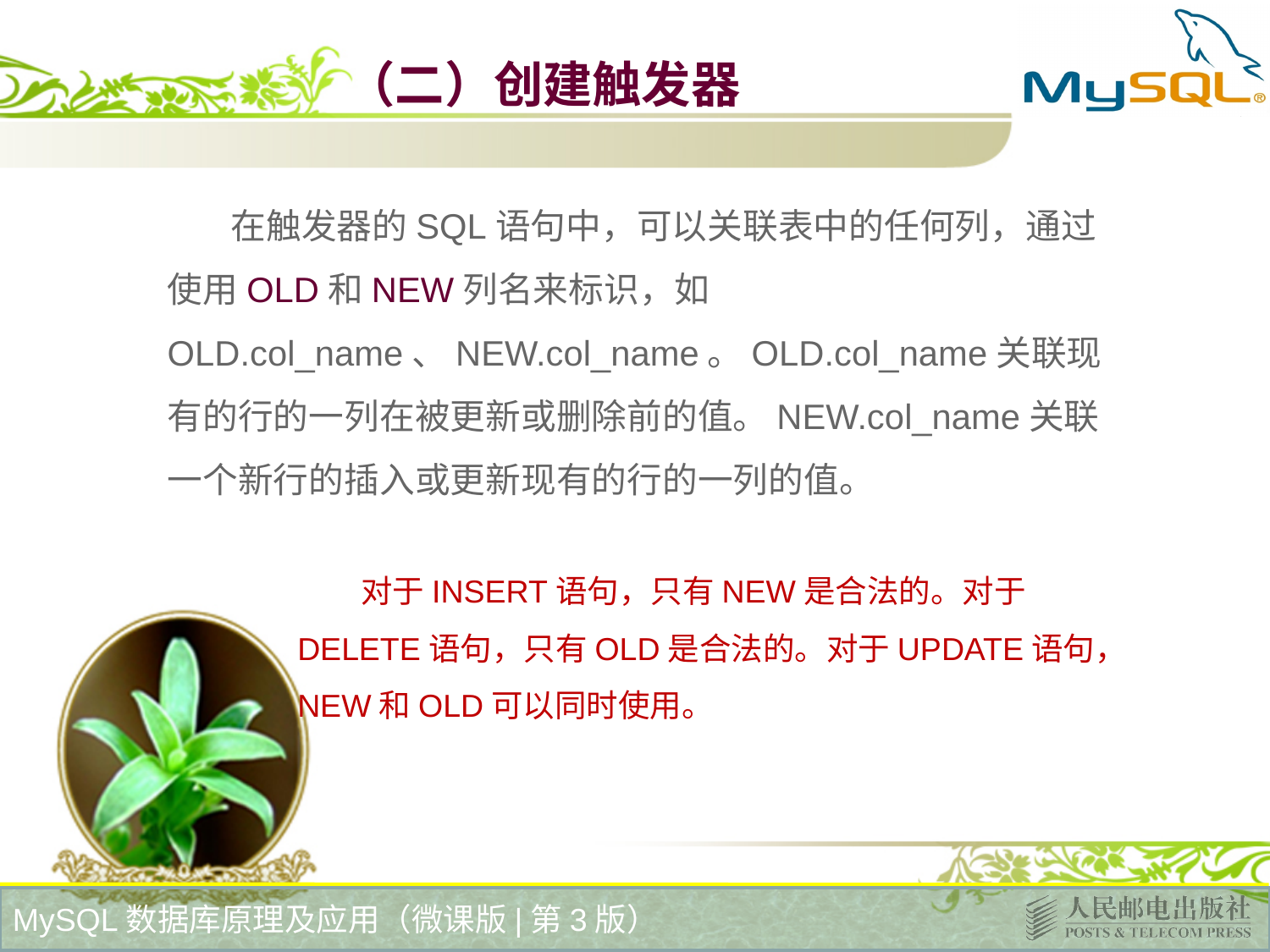

# （二）创建触发器
在触发器的SQL语句中，可以关联表中的任何列，通过使用OLD和NEW列名来标识，如OLD.col_name、NEW.col_name。OLD.col_name关联现有的行的一列在被更新或删除前的值。NEW.col_name关联一个新行的插入或更新现有的行的一列的值。
对于INSERT语句，只有NEW是合法的。对于DELETE语句，只有OLD是合法的。对于UPDATE语句，NEW和OLD可以同时使用。